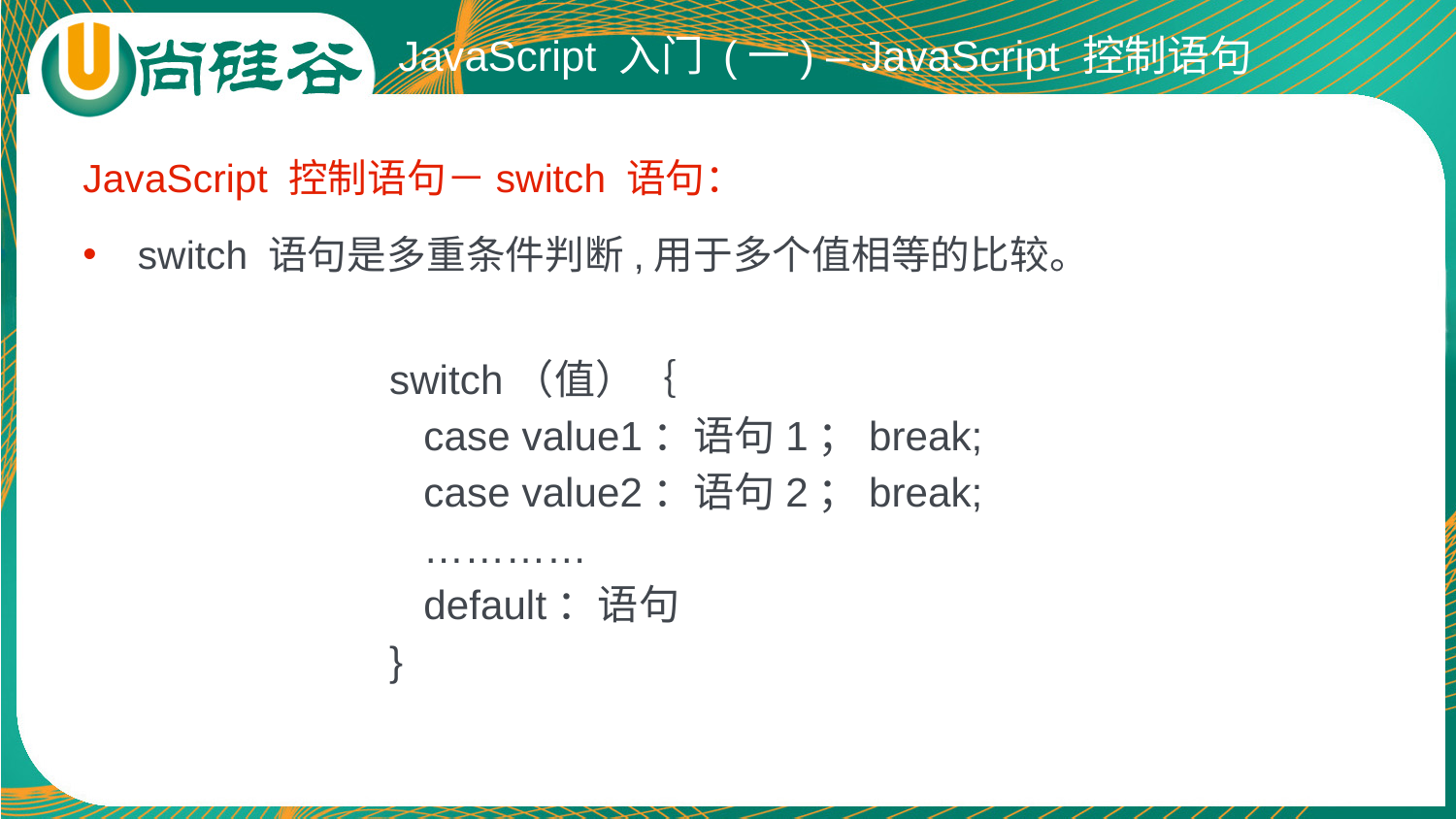

# JavaScript 入门 (一) – JavaScript 控制语句
JavaScript 控制语句－switch 语句：
switch 语句是多重条件判断,用于多个值相等的比较。

switch（值）｛
   case value1：语句1；break;
   case value2：语句2；break;
   …………
   default：语句
}